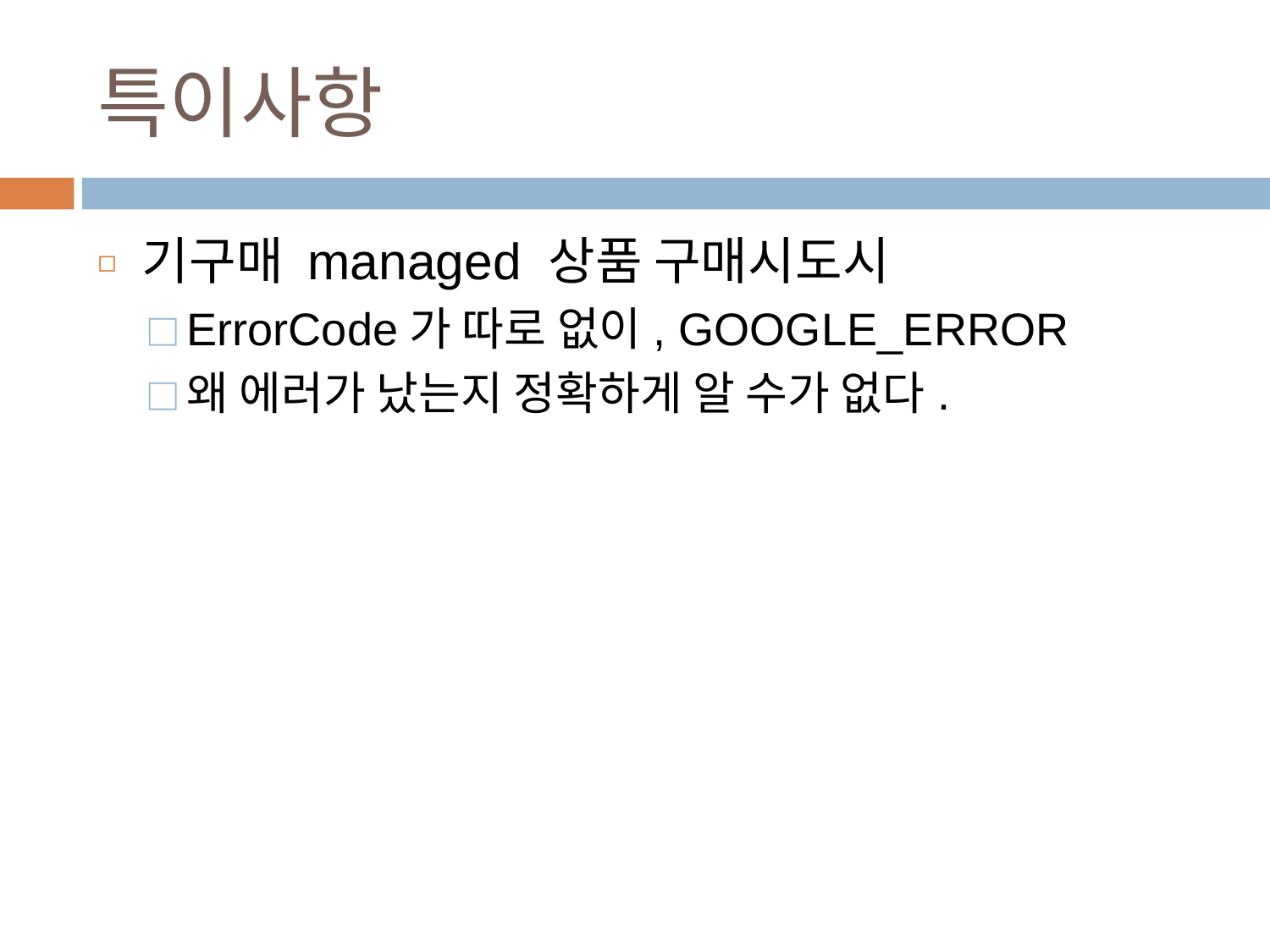

# 특이사항
기구매 managed 상품 구매시도시
ErrorCode가 따로 없이, GOOGLE_ERROR
왜 에러가 났는지 정확하게 알 수가 없다.